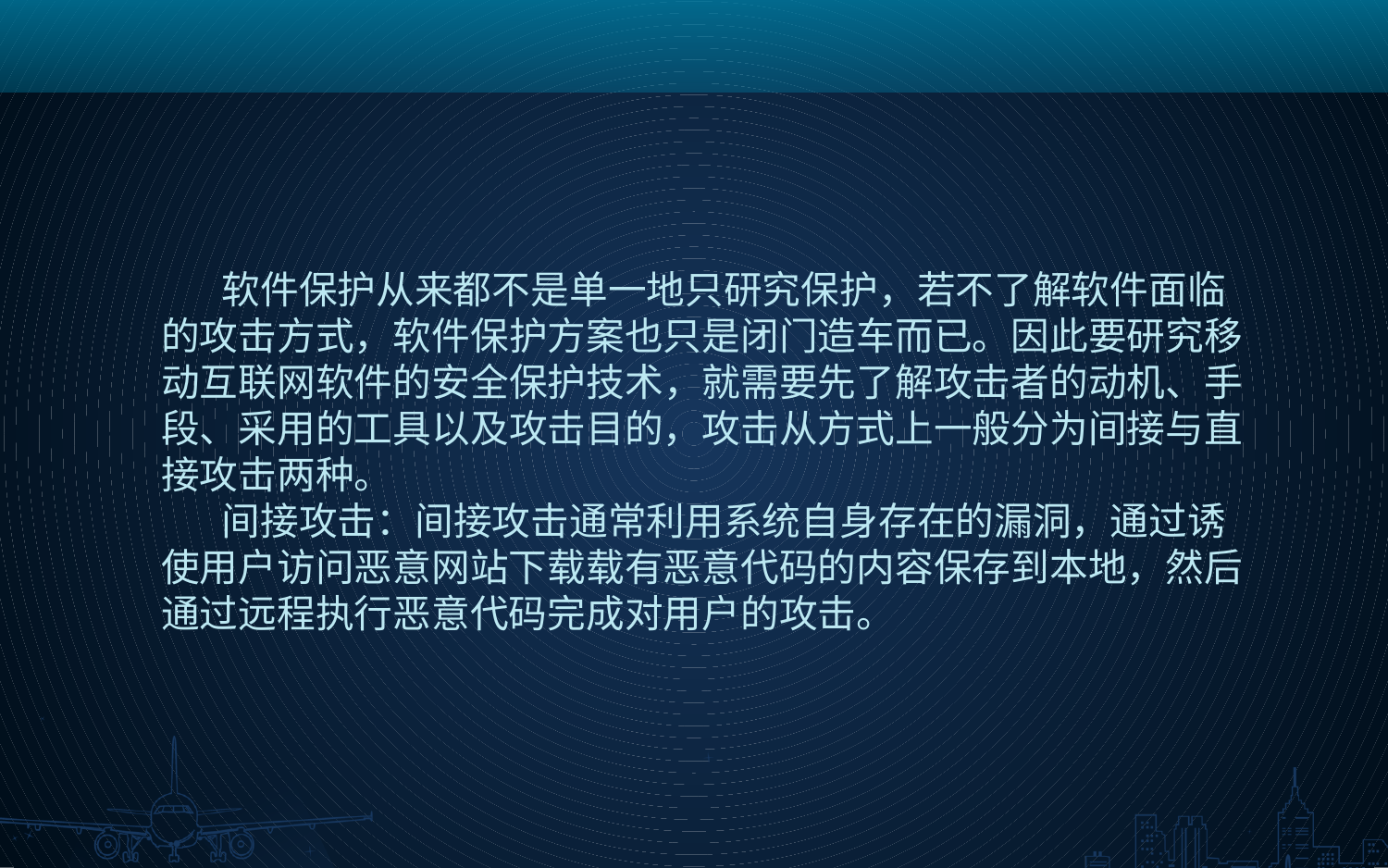

软件保护从来都不是单一地只研究保护，若不了解软件面临的攻击方式，软件保护方案也只是闭门造车而已。因此要研究移动互联网软件的安全保护技术，就需要先了解攻击者的动机、手段、采用的工具以及攻击目的，攻击从方式上一般分为间接与直接攻击两种。
      间接攻击：间接攻击通常利用系统自身存在的漏洞，通过诱使用户访问恶意网站下载载有恶意代码的内容保存到本地，然后通过远程执行恶意代码完成对用户的攻击。